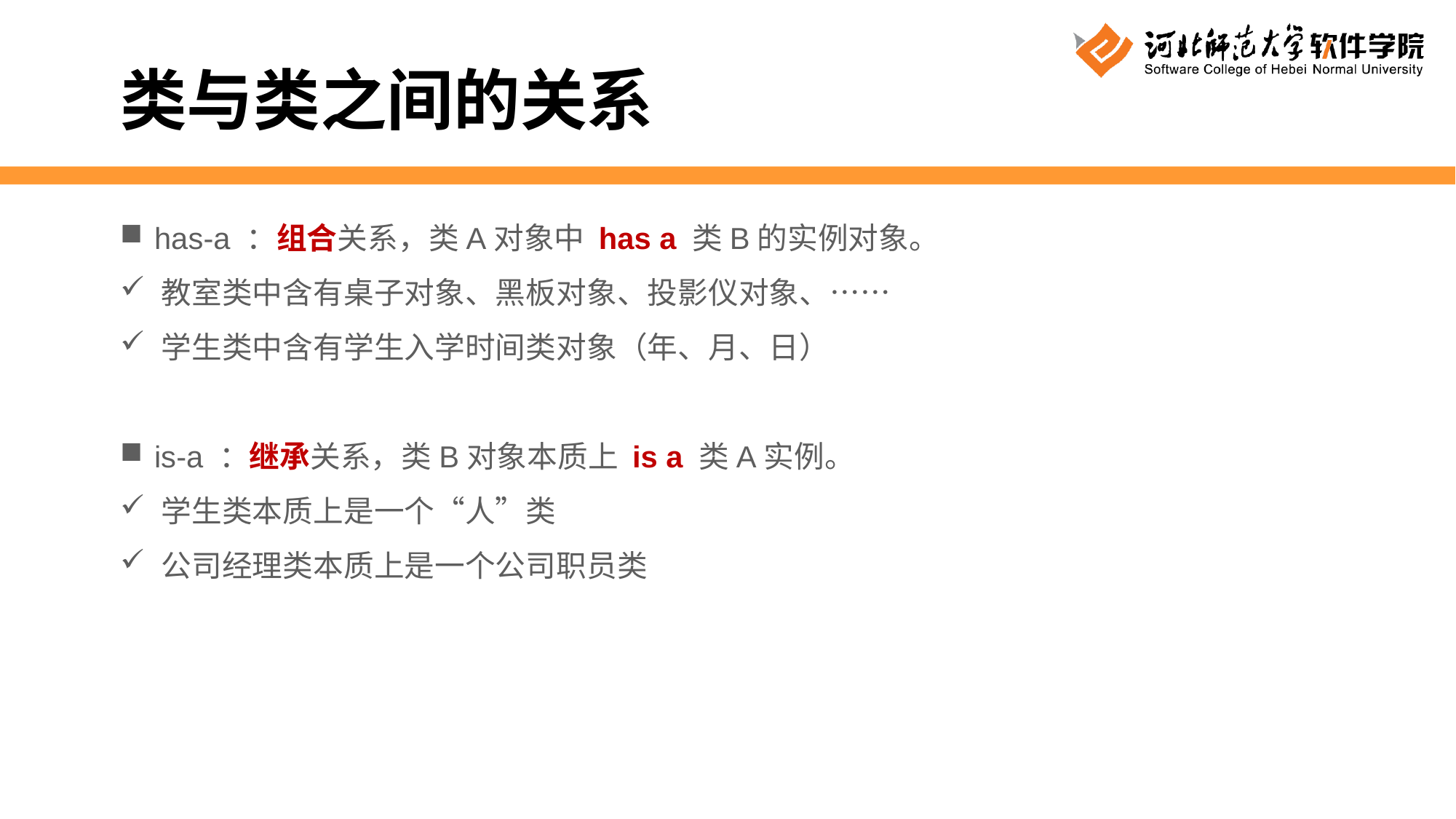

类与类之间的关系
has-a ：组合关系，类A对象中 has a 类B的实例对象。
教室类中含有桌子对象、黑板对象、投影仪对象、……
学生类中含有学生入学时间类对象（年、月、日）

is-a ：继承关系，类B对象本质上 is a 类A实例。
学生类本质上是一个“人”类
公司经理类本质上是一个公司职员类